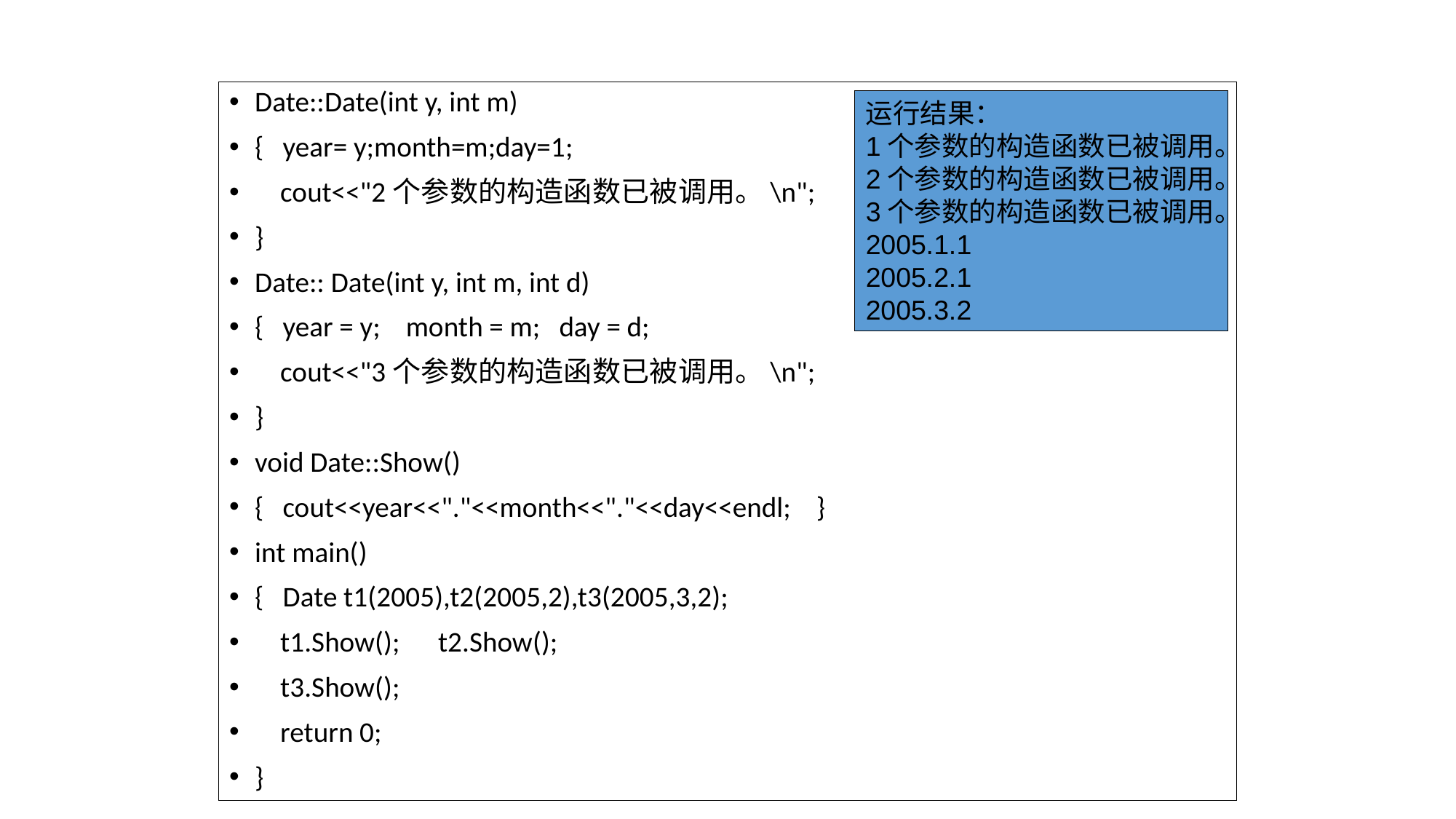

Date::Date(int y, int m)
{   year= y;month=m;day=1;
    cout<<"2个参数的构造函数已被调用。\n";
}
Date:: Date(int y, int m, int d)
{   year = y;    month = m;   day = d;
    cout<<"3个参数的构造函数已被调用。\n";
}
void Date::Show()
{   cout<<year<<"."<<month<<"."<<day<<endl;    }
int main()
{   Date t1(2005),t2(2005,2),t3(2005,3,2);
    t1.Show();      t2.Show();
    t3.Show();
    return 0;
}
运行结果：
1个参数的构造函数已被调用。
2个参数的构造函数已被调用。
3个参数的构造函数已被调用。
2005.1.1
2005.2.1
2005.3.2